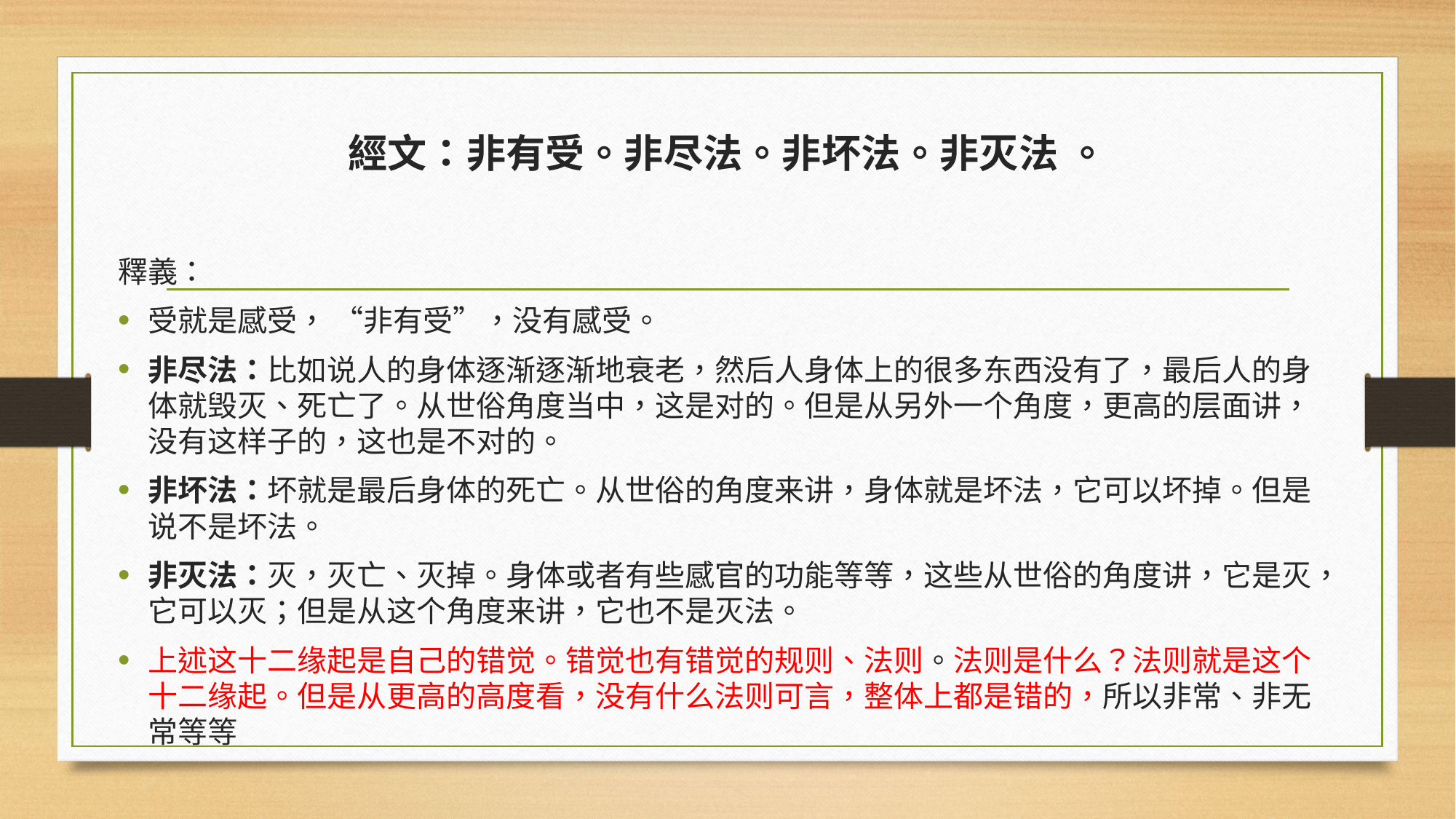

# 經文：非有受。非尽法。非坏法。非灭法 。
釋義：
受就是感受， “非有受”，没有感受。
非尽法：比如说人的身体逐渐逐渐地衰老，然后人身体上的很多东西没有了，最后人的身体就毁灭、死亡了。从世俗角度当中，这是对的。但是从另外一个角度，更高的层面讲，没有这样子的，这也是不对的。
非坏法：坏就是最后身体的死亡。从世俗的角度来讲，身体就是坏法，它可以坏掉。但是说不是坏法。
非灭法：灭，灭亡、灭掉。身体或者有些感官的功能等等，这些从世俗的角度讲，它是灭，它可以灭；但是从这个角度来讲，它也不是灭法。
上述这十二缘起是自己的错觉。错觉也有错觉的规则、法则。法则是什么？法则就是这个十二缘起。但是从更高的高度看，没有什么法则可言，整体上都是错的，所以非常、非无常等等